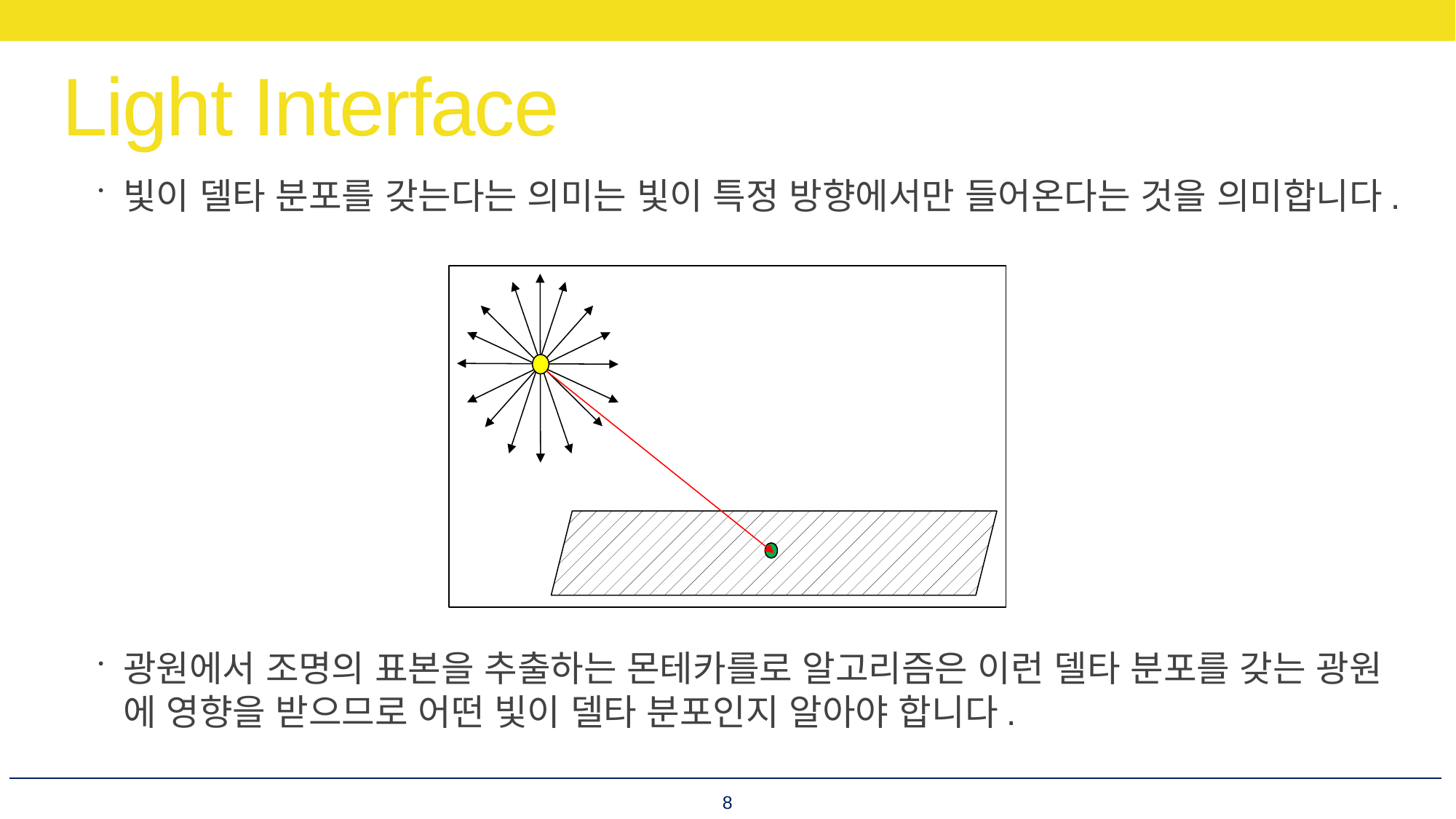

# Light Interface
빛이 델타 분포를 갖는다는 의미는 빛이 특정 방향에서만 들어온다는 것을 의미합니다.

광원에서 조명의 표본을 추출하는 몬테카를로 알고리즘은 이런 델타 분포를 갖는 광원
에 영향을 받으므로 어떤 빛이 델타 분포인지 알아야 합니다.

8